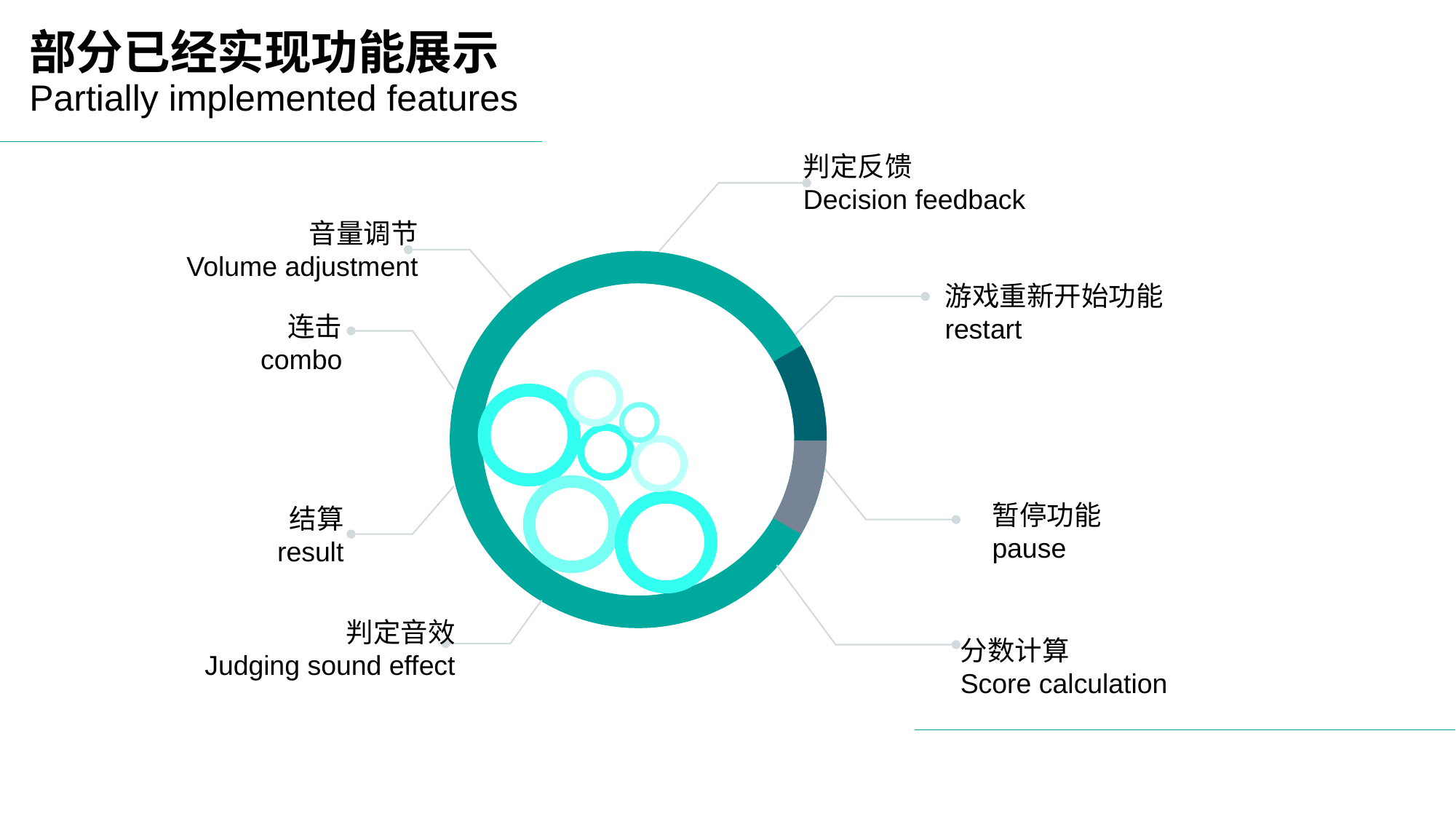

# 部分已经实现功能展示 Partially implemented features
判定反馈
Decision feedback

音量调节
Volume adjustment

游戏重新开始功能
restart
连击
combo

暂停功能
pause
结算
result

判定音效
Judging sound effect
分数计算
Score calculation